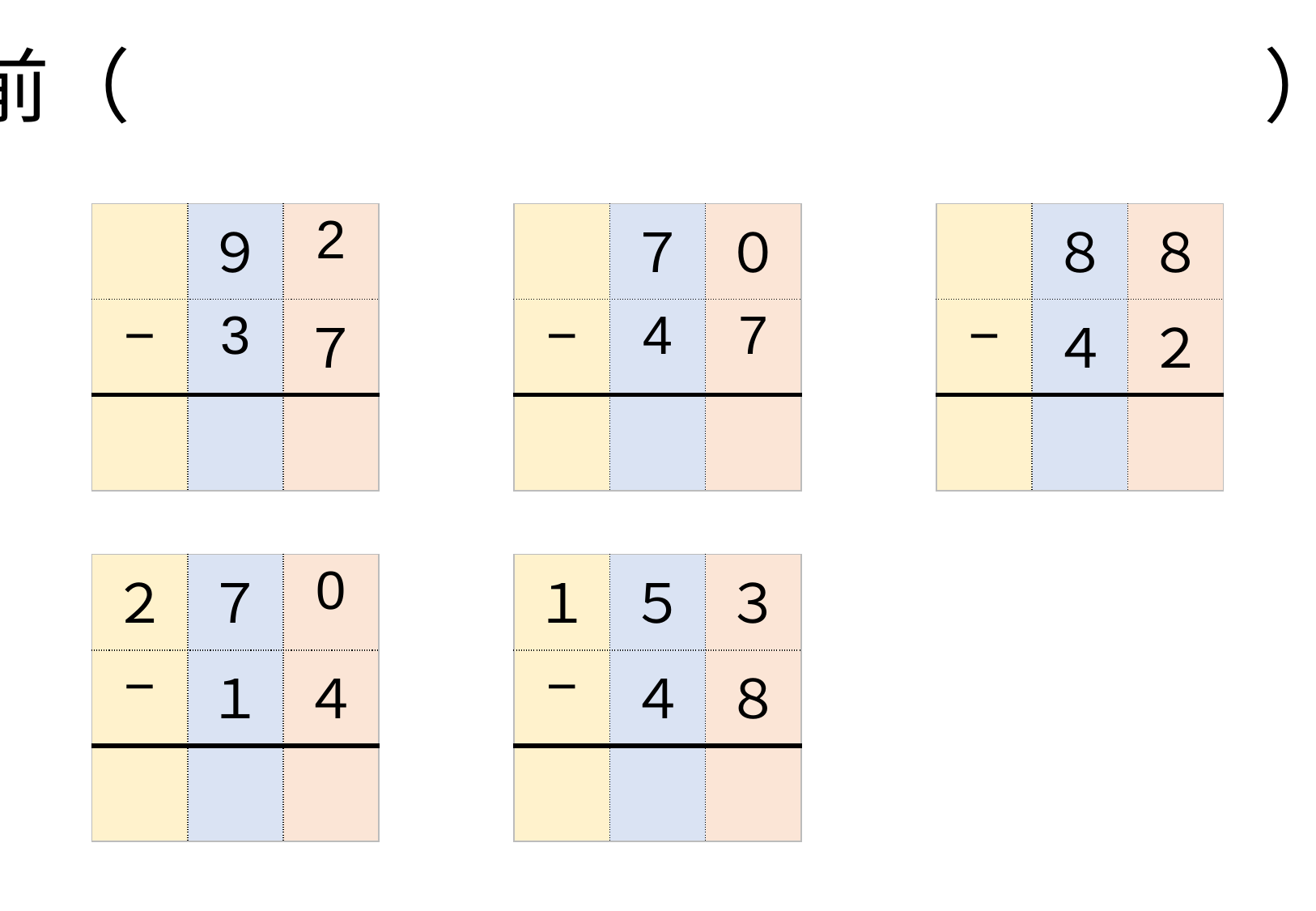

名前（　　　　　　　　　　　　　　）
|  | ９ | 2 |
| --- | --- | --- |
| − | 3 | ７ |
|  |  |  |
|  | ７ | ０ |
| --- | --- | --- |
| − | 4 | 7 |
|  |  |  |
|  | ８ | ８ |
| --- | --- | --- |
| − | ４ | ２ |
|  |  |  |
| ２ | ７ | 0 |
| --- | --- | --- |
| − | １ | ４ |
|  |  |  |
| １ | ５ | ３ |
| --- | --- | --- |
| − | ４ | ８ |
|  |  |  |